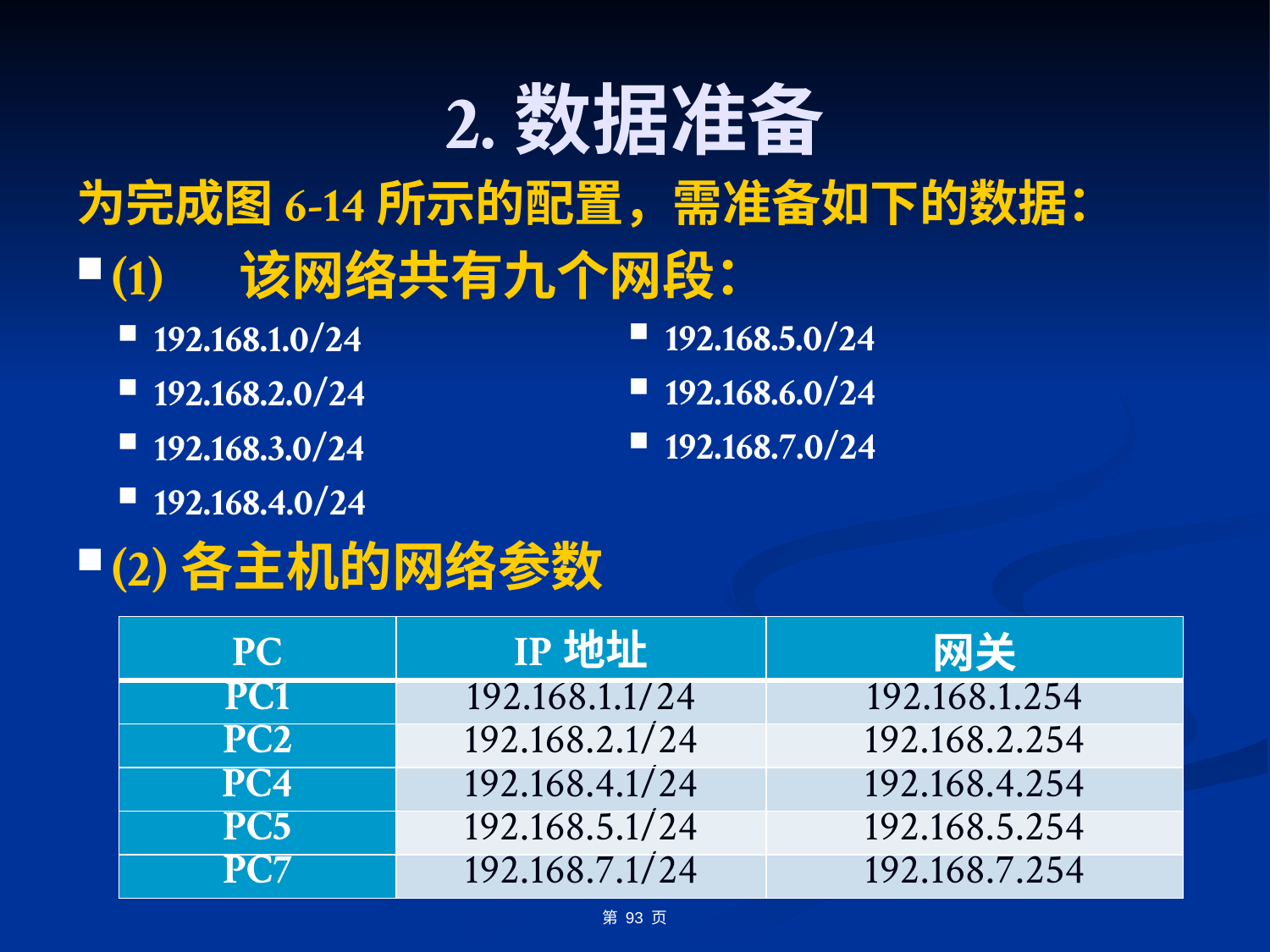

# 2.数据准备

192.168.5.0/24
192.168.6.0/24
192.168.7.0/24
为完成图6-14所示的配置，需准备如下的数据：
(1)	该网络共有九个网段：
192.168.1.0/24
192.168.2.0/24
192.168.3.0/24
192.168.4.0/24
(2)各主机的网络参数

| PC | IP地址 | 网关 |
| --- | --- | --- |
| PC1 | 192.168.1.1/24 | 192.168.1.254 |
| PC2 | 192.168.2.1/24 | 192.168.2.254 |
| PC4 | 192.168.4.1/24 | 192.168.4.254 |
| PC5 | 192.168.5.1/24 | 192.168.5.254 |
| PC7 | 192.168.7.1/24 | 192.168.7.254 |
第 93 页